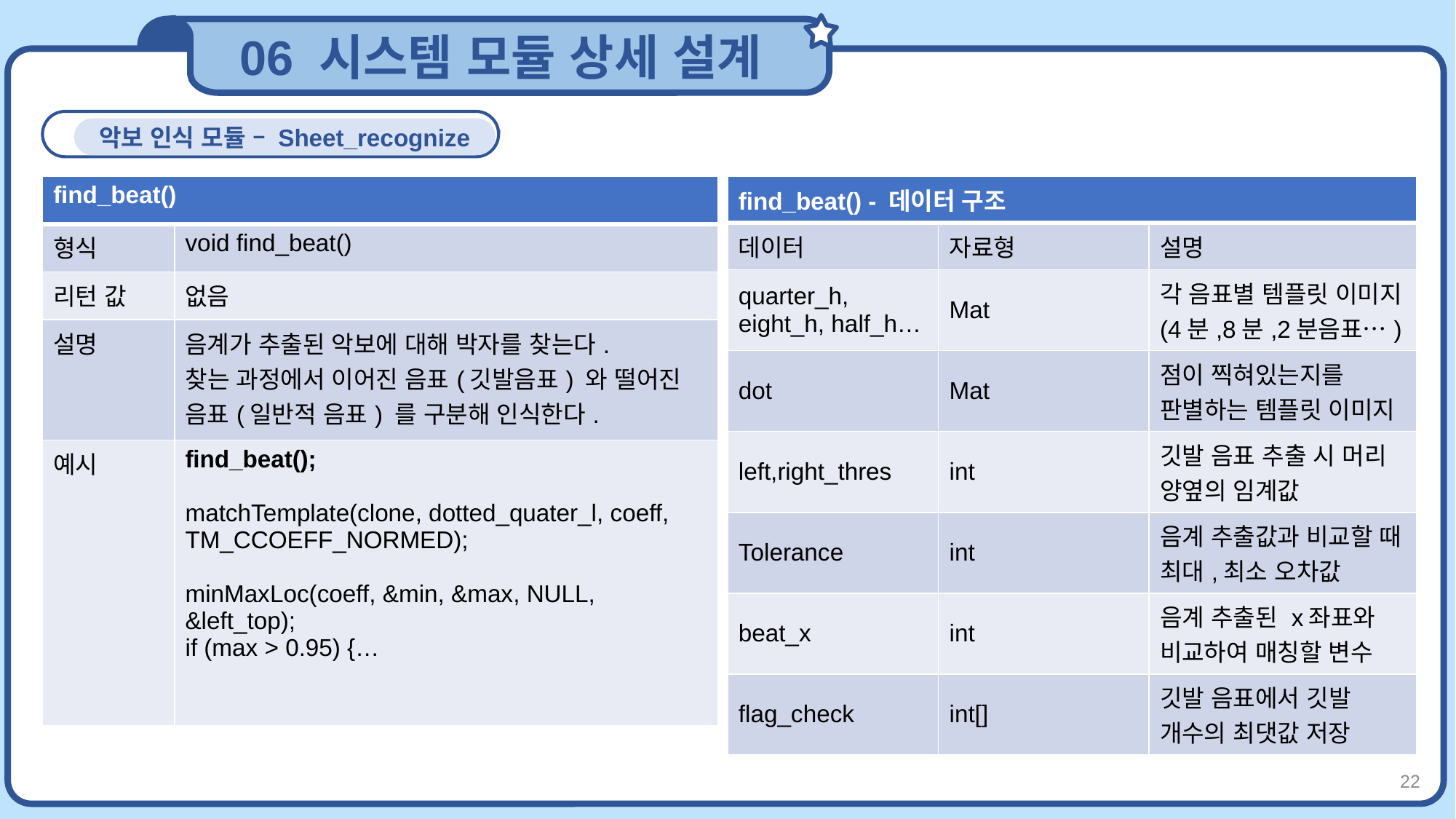

06 시스템 모듈 상세 설계

CONTENTS
악보 인식 모듈 – Sheet_recognize
| find\_beat() |  |
| --- | --- |
| 형식 | void find\_beat() |
| 리턴 값 | 없음 |
| 설명 | 음계가 추출된 악보에 대해 박자를 찾는다. 찾는 과정에서 이어진 음표(깃발음표) 와 떨어진 음표(일반적 음표) 를 구분해 인식한다. |
| 예시 | find\_beat(); matchTemplate(clone, dotted\_quater\_l, coeff, TM\_CCOEFF\_NORMED); minMaxLoc(coeff, &min, &max, NULL, &left\_top); if (max > 0.95) {… |
| find\_beat() - 데이터 구조 |  |  |
| --- | --- | --- |
| 데이터 | 자료형 | 설명 |
| quarter\_h, eight\_h, half\_h… | Mat | 각 음표별 템플릿 이미지(4분,8분,2분음표…) |
| dot | Mat | 점이 찍혀있는지를 판별하는 템플릿 이미지 |
| left,right\_thres | int | 깃발 음표 추출 시 머리 양옆의 임계값 |
| Tolerance | int | 음계 추출값과 비교할 때 최대,최소 오차값 |
| beat\_x | int | 음계 추출된 x좌표와 비교하여 매칭할 변수 |
| flag\_check | int[] | 깃발 음표에서 깃발 개수의 최댓값 저장 |
22